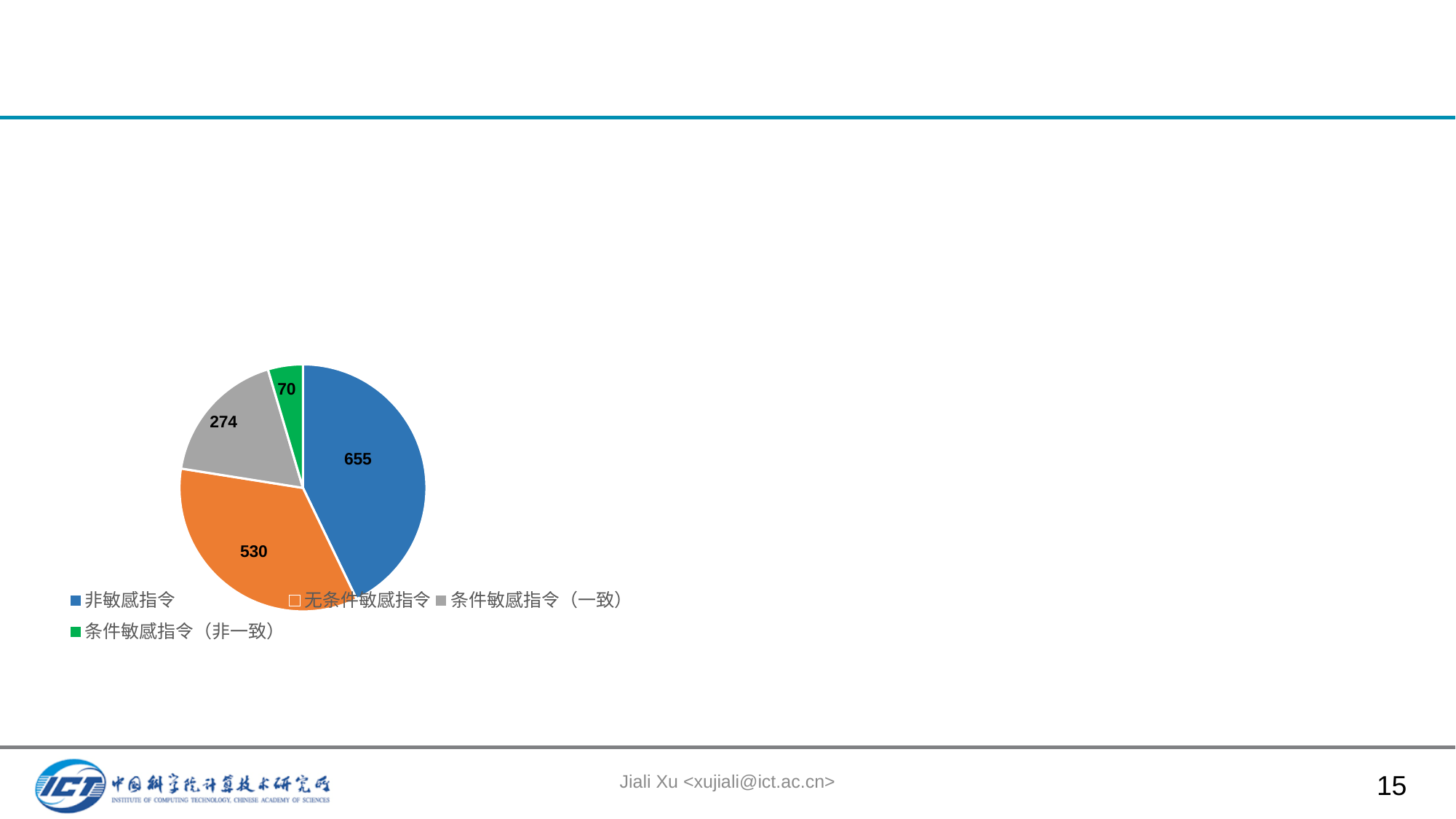

#

### Chart

| Category |  |
|---|---|
| 非敏感指令 | 655.0 |
| 无条件敏感指令 | 530.0 |
| 条件敏感指令（一致） | 274.0 |
| 条件敏感指令（非一致） | 70.0 |
Jiali Xu <xujiali@ict.ac.cn>
15